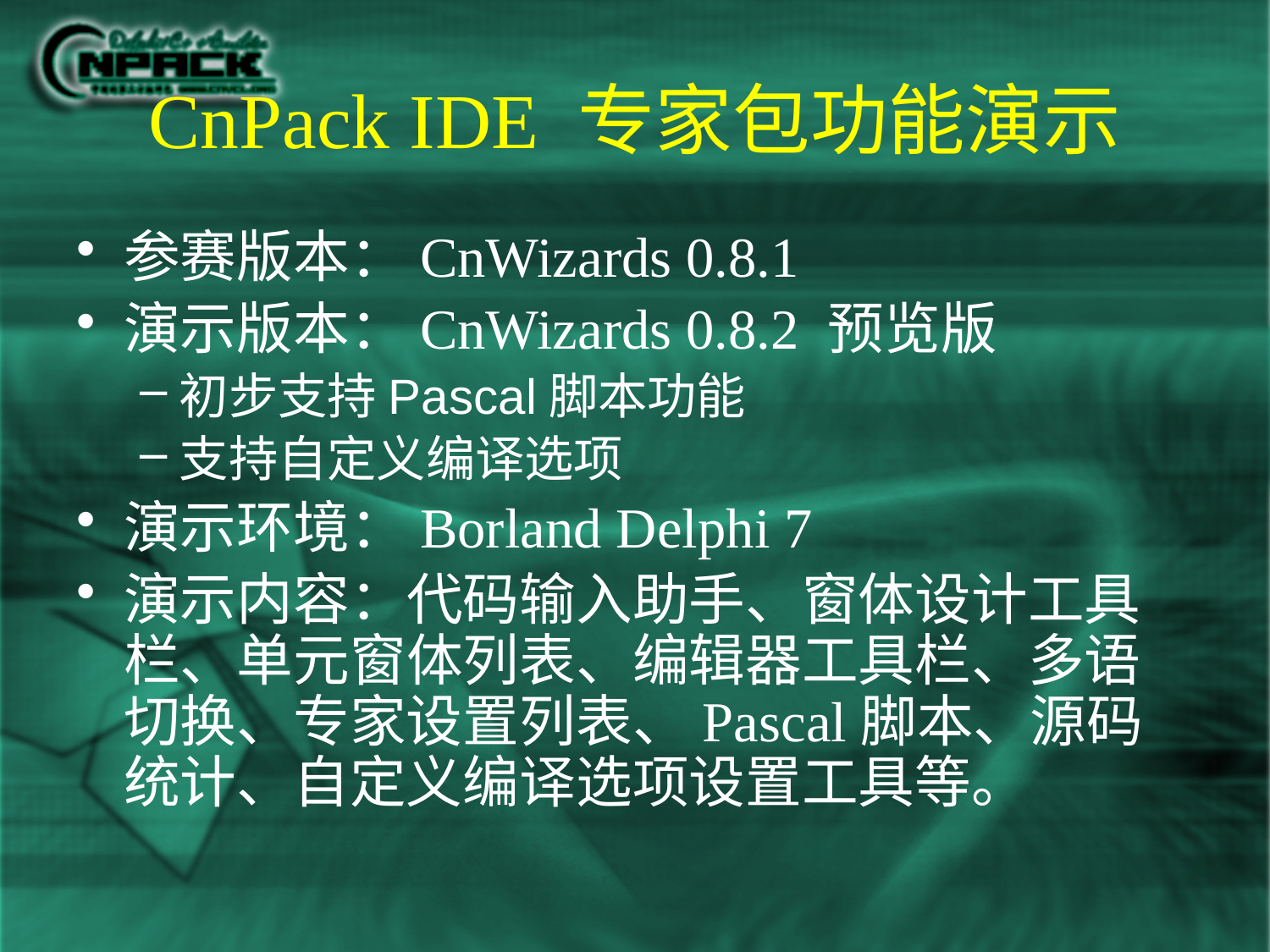

# CnPack IDE 专家包功能演示
参赛版本：CnWizards 0.8.1
演示版本：CnWizards 0.8.2 预览版
初步支持Pascal脚本功能
支持自定义编译选项
演示环境：Borland Delphi 7
演示内容：代码输入助手、窗体设计工具栏、单元窗体列表、编辑器工具栏、多语切换、专家设置列表、Pascal脚本、源码统计、自定义编译选项设置工具等。